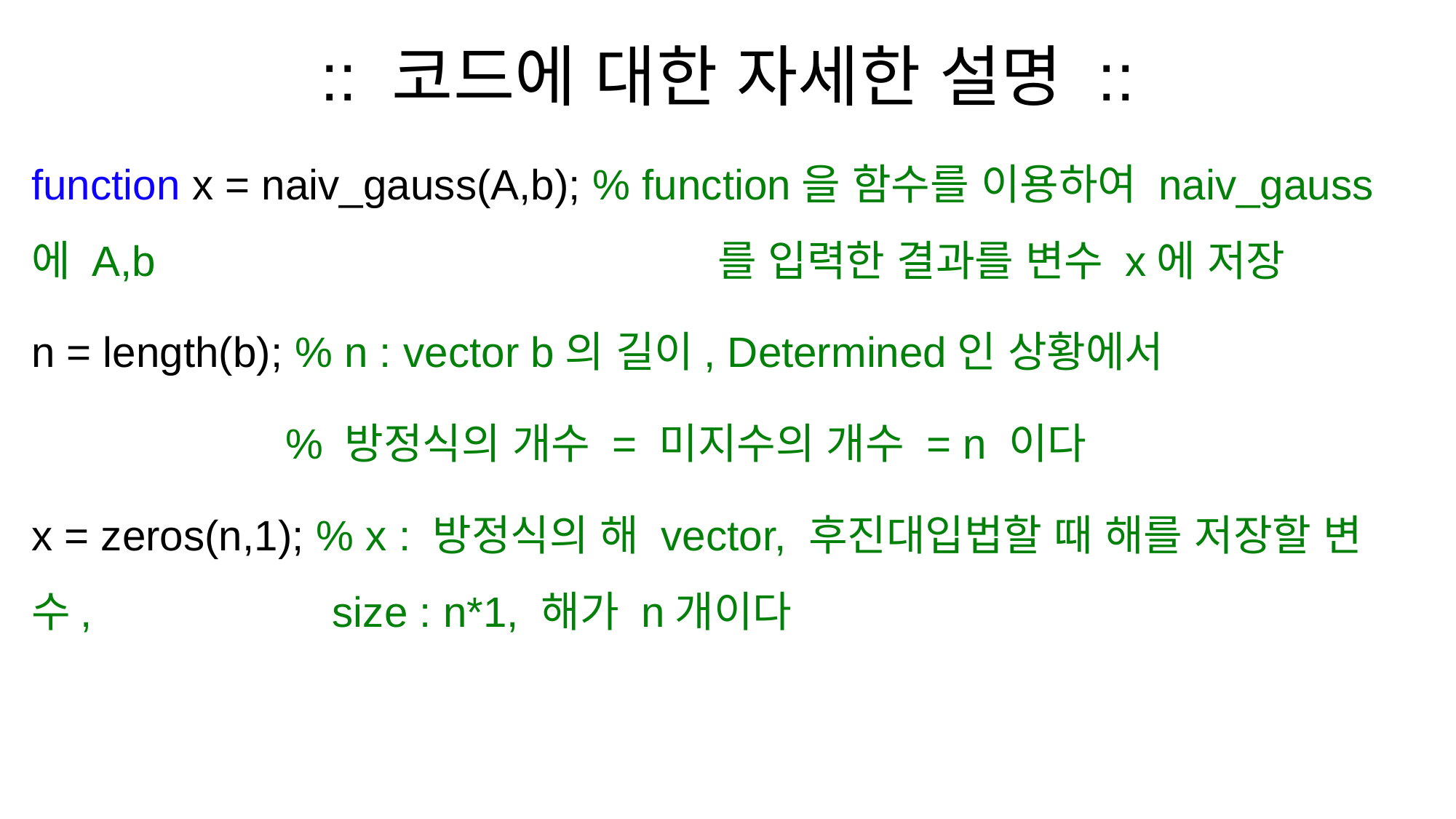

# :: 코드에 대한 자세한 설명 ::
function x = naiv_gauss(A,b); % function을 함수를 이용하여 naiv_gauss에 A,b				           를 입력한 결과를 변수 x에 저장
n = length(b); % n : vector b의 길이, Determined인 상황에서
		   % 방정식의 개수 = 미지수의 개수 = n 이다
x = zeros(n,1); % x : 방정식의 해 vector, 후진대입법할 때 해를 저장할 변수, 		       size : n*1, 해가 n개이다